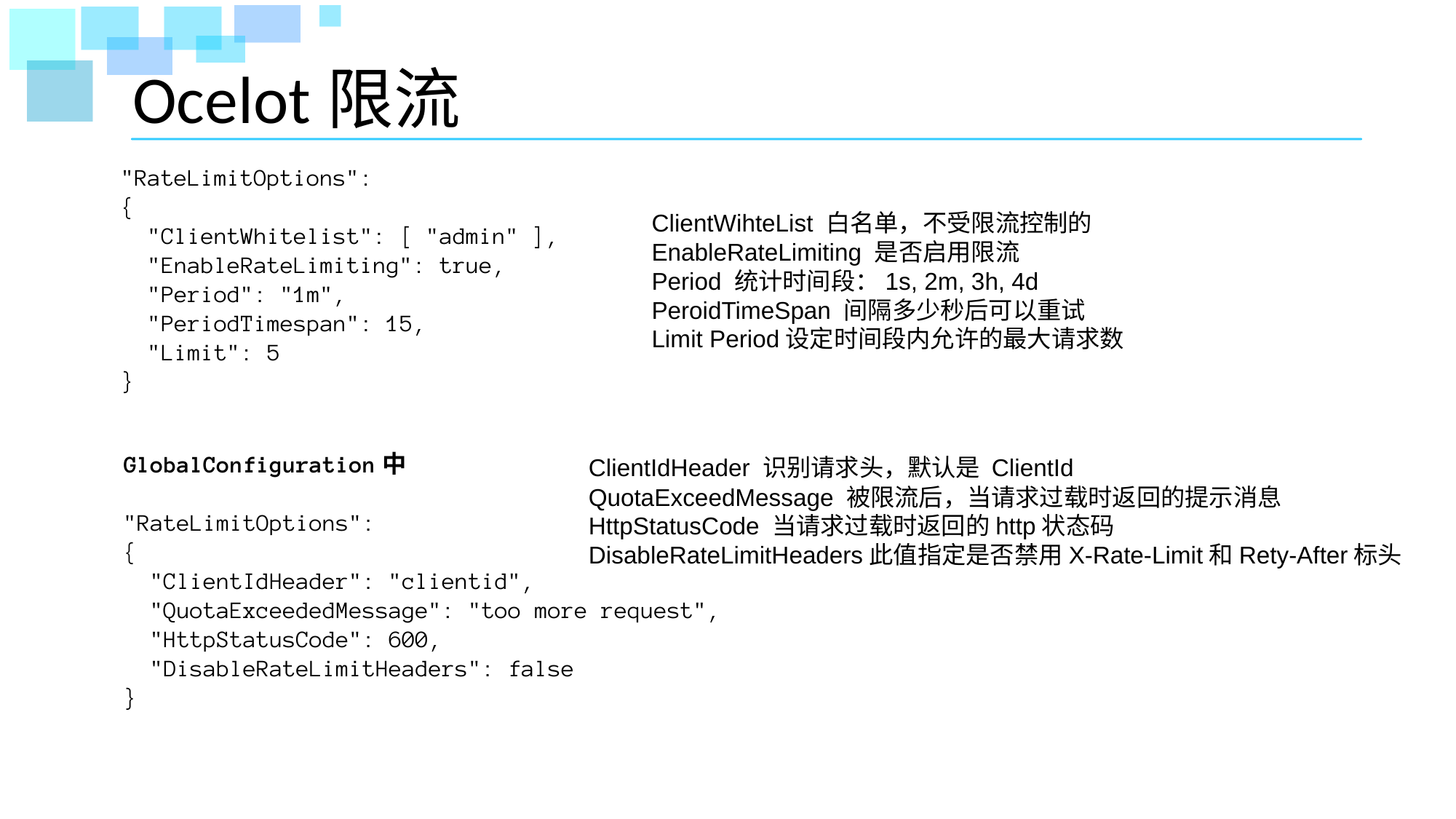

# Ocelot限流
"RateLimitOptions":
{
  "ClientWhitelist": [ "admin" ],
  "EnableRateLimiting": true,
  "Period": "1m",
  "PeriodTimespan": 15,
  "Limit": 5
}
ClientWihteList 白名单，不受限流控制的
EnableRateLimiting 是否启用限流
Period 统计时间段：1s, 2m, 3h, 4d
PeroidTimeSpan 间隔多少秒后可以重试
Limit Period设定时间段内允许的最大请求数
GlobalConfiguration中

"RateLimitOptions":
{
  "ClientIdHeader": "clientid",
  "QuotaExceededMessage": "too more request",
  "HttpStatusCode": 600,
  "DisableRateLimitHeaders": false
}
ClientIdHeader 识别请求头，默认是 ClientId
QuotaExceedMessage 被限流后，当请求过载时返回的提示消息
HttpStatusCode 当请求过载时返回的http状态码
DisableRateLimitHeaders此值指定是否禁用X-Rate-Limit和Rety-After标头